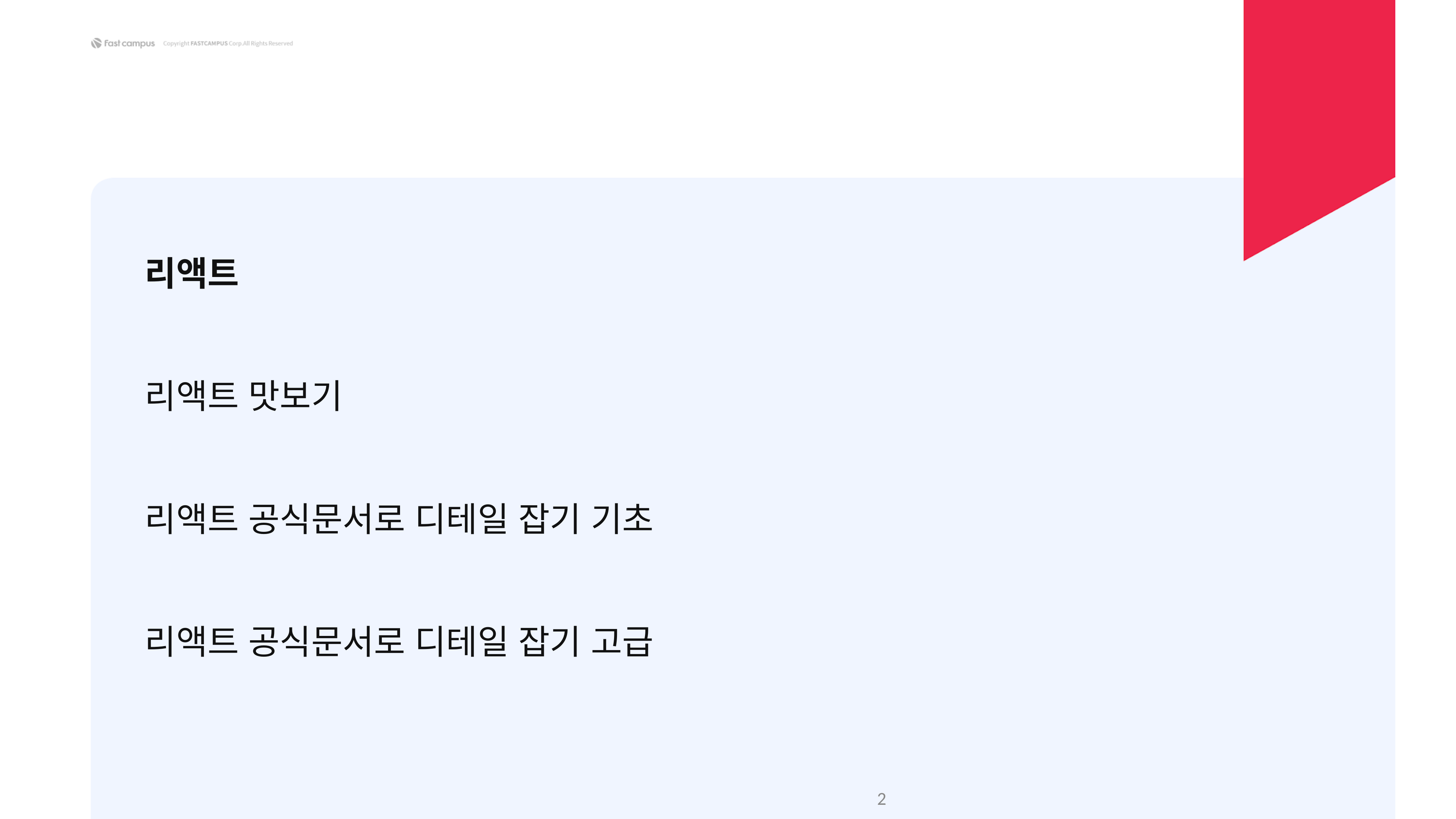

리액트

리액트 맛보기

리액트 공식문서로 디테일 잡기 기초

리액트 공식문서로 디테일 잡기 고급

2